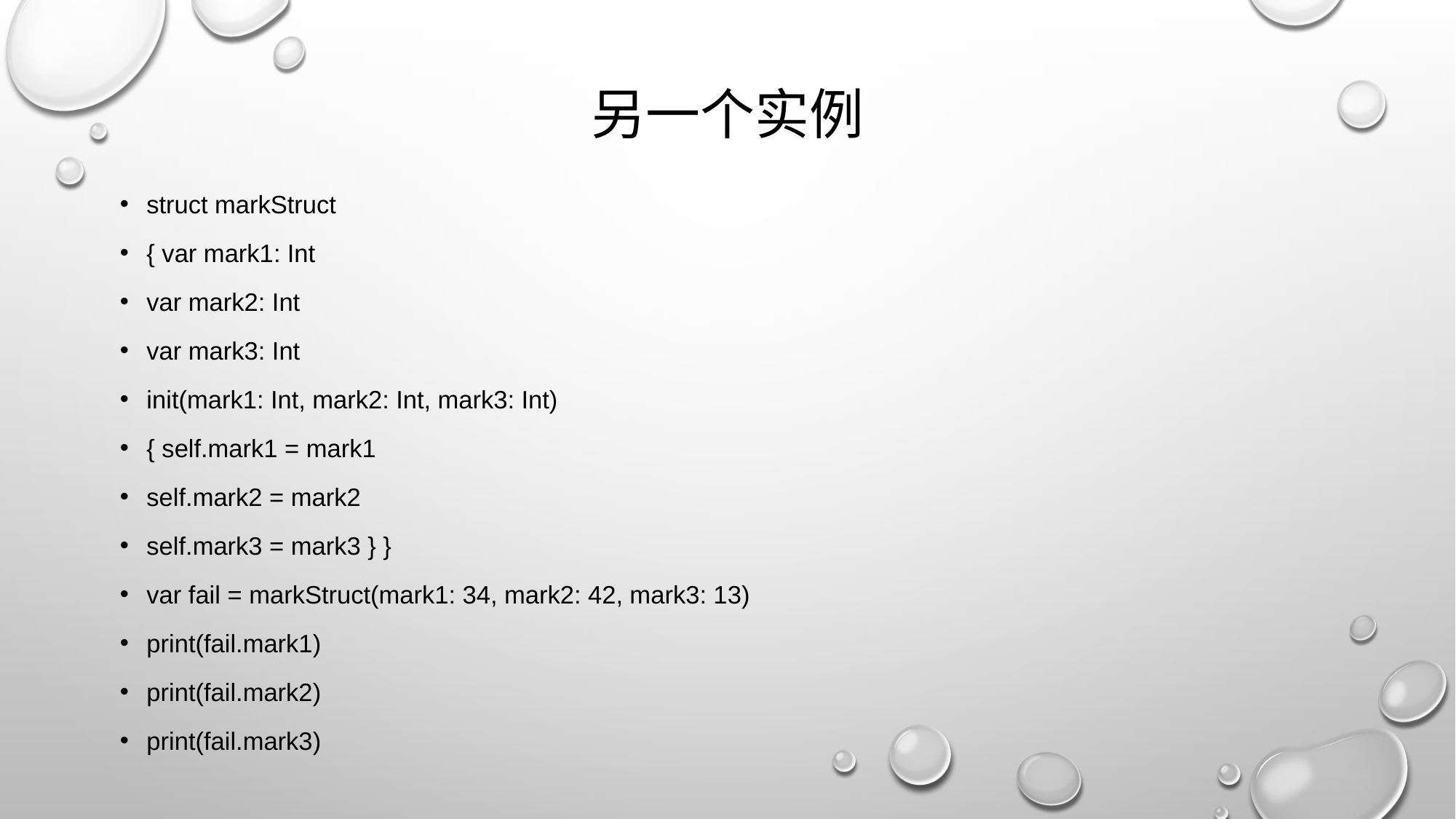

# 另一个实例
struct markStruct
{ var mark1: Int
var mark2: Int
var mark3: Int
init(mark1: Int, mark2: Int, mark3: Int)
{ self.mark1 = mark1
self.mark2 = mark2
self.mark3 = mark3 } }
var fail = markStruct(mark1: 34, mark2: 42, mark3: 13)
print(fail.mark1)
print(fail.mark2)
print(fail.mark3)